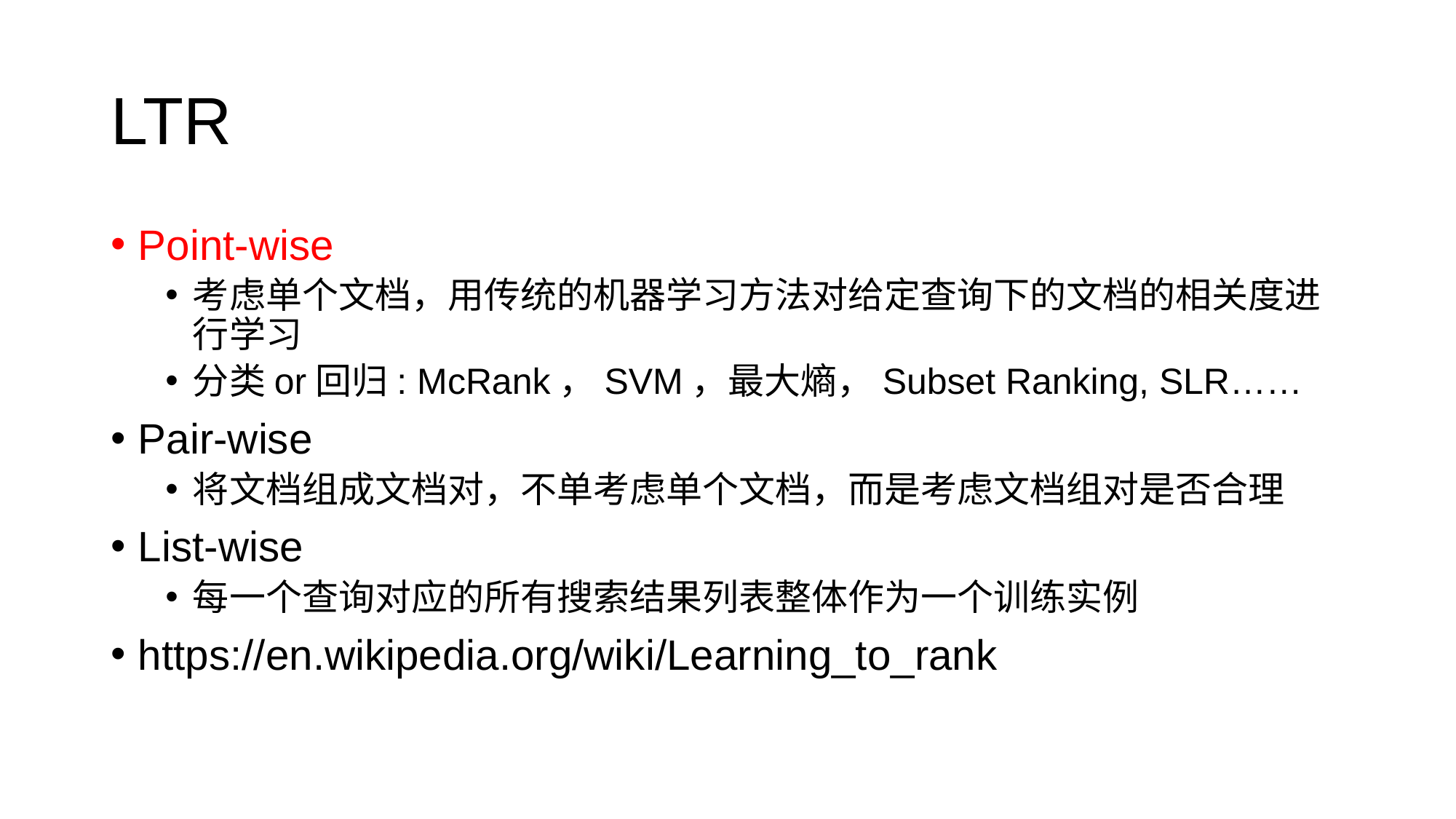

# LTR
Point-wise
考虑单个文档，用传统的机器学习方法对给定查询下的文档的相关度进行学习
分类or回归: McRank，SVM，最大熵，Subset Ranking, SLR……
Pair-wise
将文档组成文档对，不单考虑单个文档，而是考虑文档组对是否合理
List-wise
每一个查询对应的所有搜索结果列表整体作为一个训练实例
https://en.wikipedia.org/wiki/Learning_to_rank